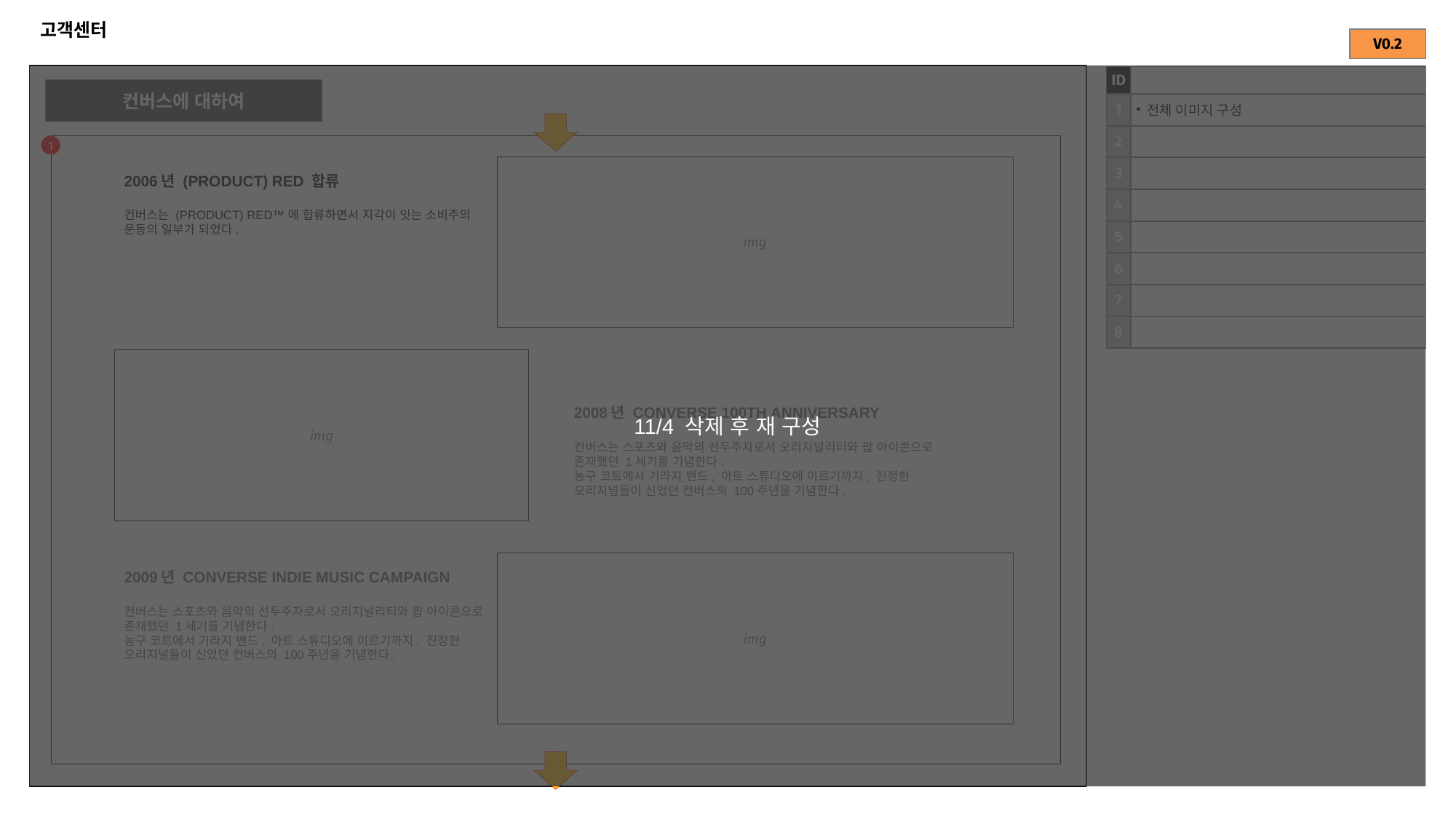

# 고객센터
| V0.2 |
| --- |

11/4 삭제 후 재 구성
| ID |  |
| --- | --- |
| 1 | 전체 이미지 구성 |
| 2 |  |
| 3 |  |
| 4 |  |
| 5 |  |
| 6 |  |
| 7 |  |
| 8 |  |
컨버스에 대하여

1

img
2006년 (PRODUCT) RED 합류

컨버스는 (PRODUCT) RED™에 합류하면서 지각이 잇는 소비주의 운동의 일부가 되었다.
img
2008년 CONVERSE 100TH ANNIVERSARY

컨버스는 스포츠와 음악의 선두주자로서 오리지널리티와 팝 아이콘으로 존재했던 1세기를 기념한다.
농구 코트에서 기라지 밴드, 아트 스튜디오에 이르기까지, 진정한 오리지널들이 신었던 컨버스의 100주년을 기념한다.
img
2009년 CONVERSE INDIE MUSIC CAMPAIGN

컨버스는 스포츠와 음악의 선두주자로서 오리지널리티와 팝 아이콘으로 존재했던 1세기를 기념한다.
농구 코트에서 기라지 밴드, 아트 스튜디오에 이르기까지, 진정한 오리지널들이 신었던 컨버스의 100주년을 기념한다.